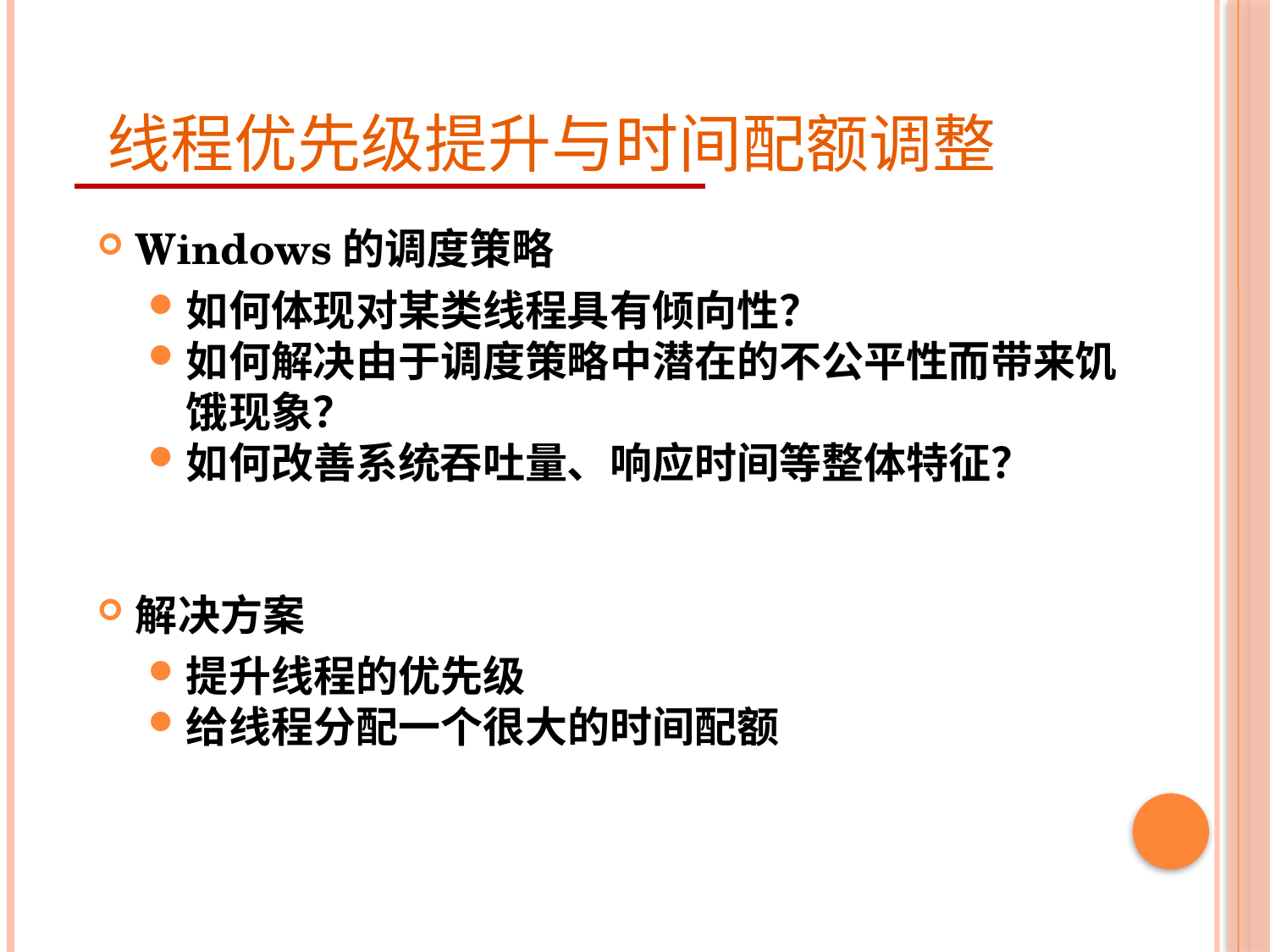

# 线程优先级提升与时间配额调整
Windows的调度策略
如何体现对某类线程具有倾向性？
如何解决由于调度策略中潜在的不公平性而带来饥饿现象？
如何改善系统吞吐量、响应时间等整体特征？

解决方案
提升线程的优先级
给线程分配一个很大的时间配额